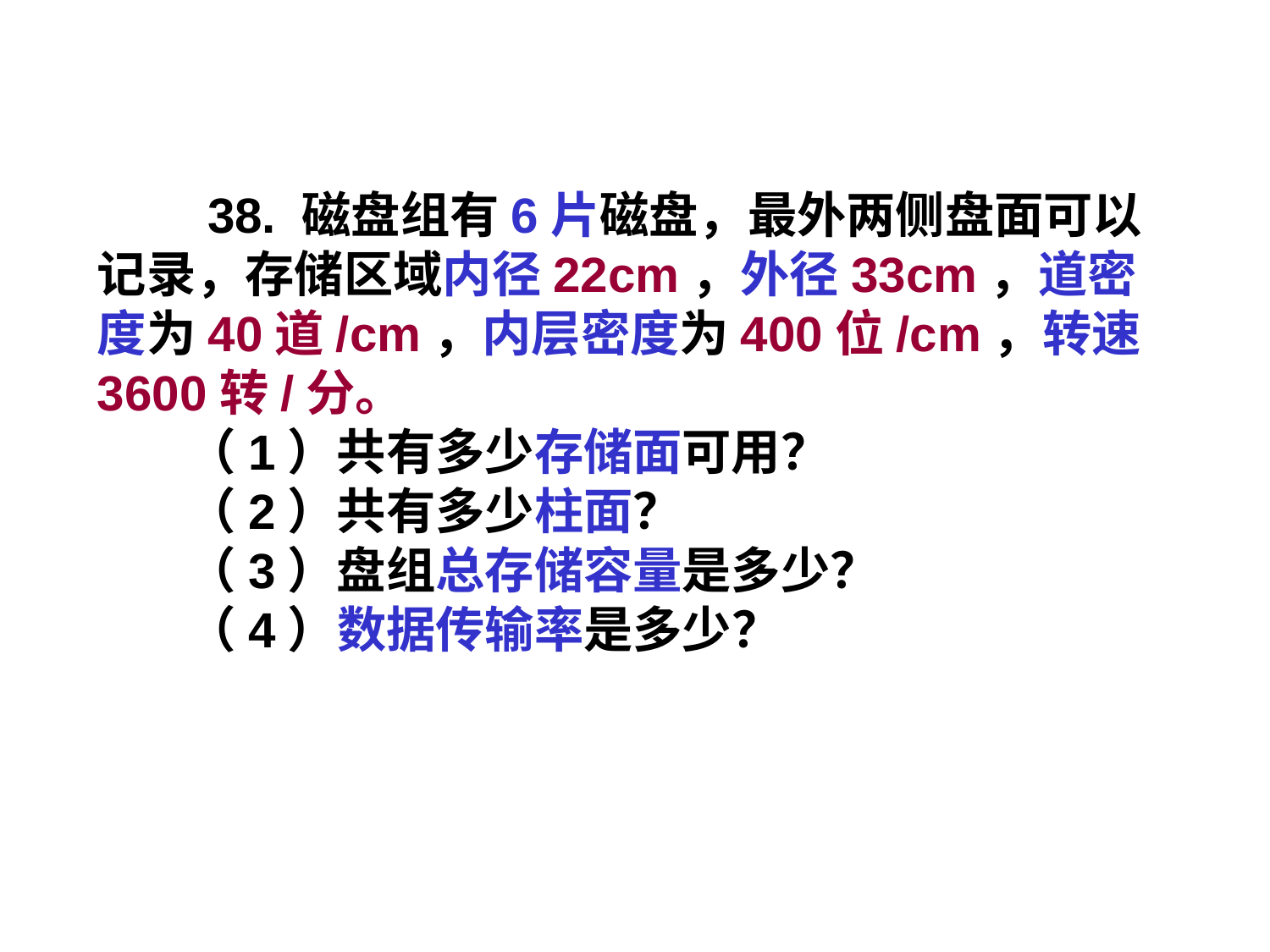

38. 磁盘组有6片磁盘，最外两侧盘面可以记录，存储区域内径22cm，外径33cm，道密度为40道/cm，内层密度为400位/cm，转速3600转/分。
        （1）共有多少存储面可用？
        （2）共有多少柱面？
        （3）盘组总存储容量是多少？
        （4）数据传输率是多少？